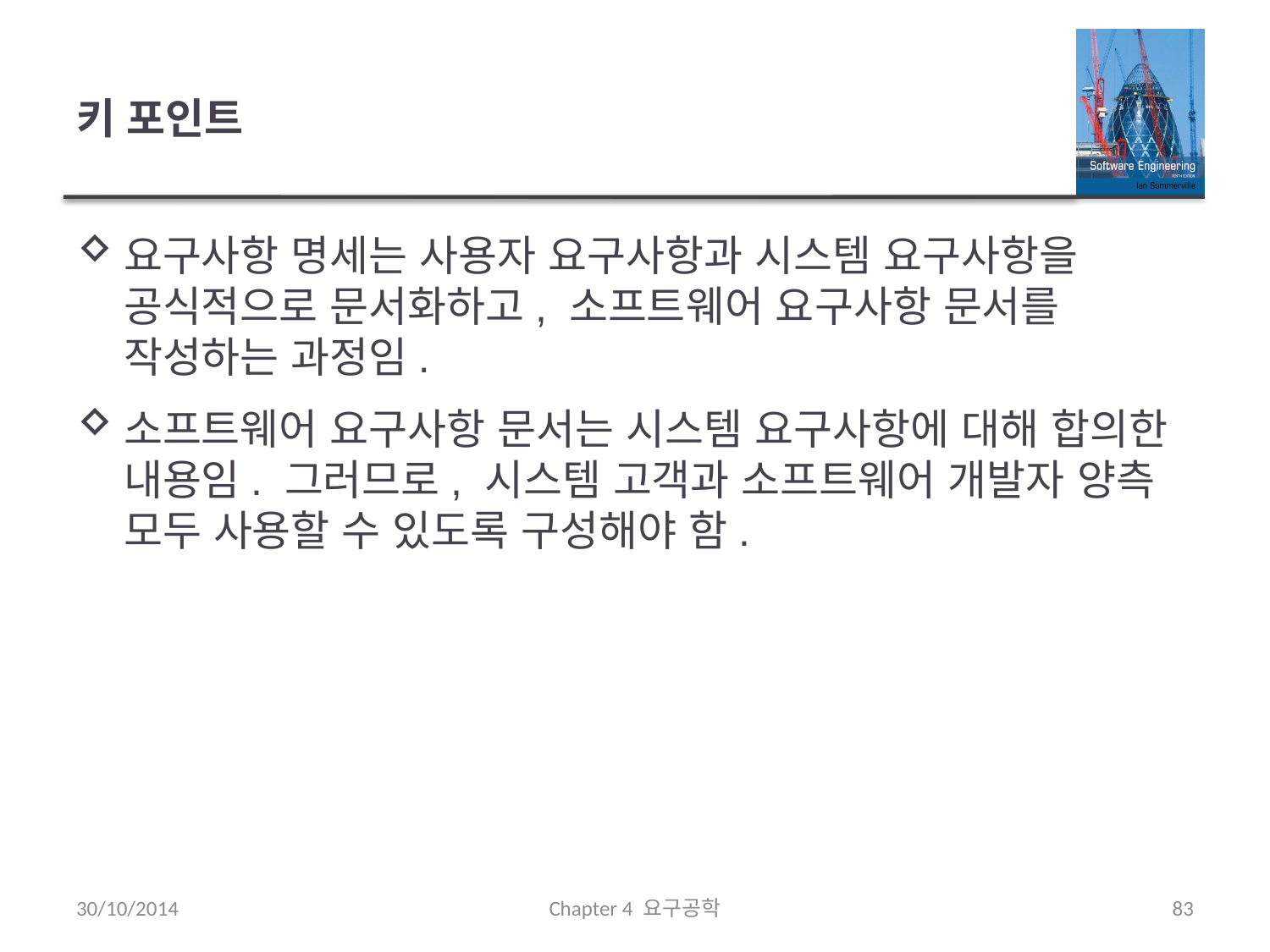

# 키 포인트
요구사항 명세는 사용자 요구사항과 시스템 요구사항을 공식적으로 문서화하고, 소프트웨어 요구사항 문서를 작성하는 과정임.
소프트웨어 요구사항 문서는 시스템 요구사항에 대해 합의한 내용임. 그러므로, 시스템 고객과 소프트웨어 개발자 양측 모두 사용할 수 있도록 구성해야 함.

30/10/2014
Chapter 4 요구공학
83